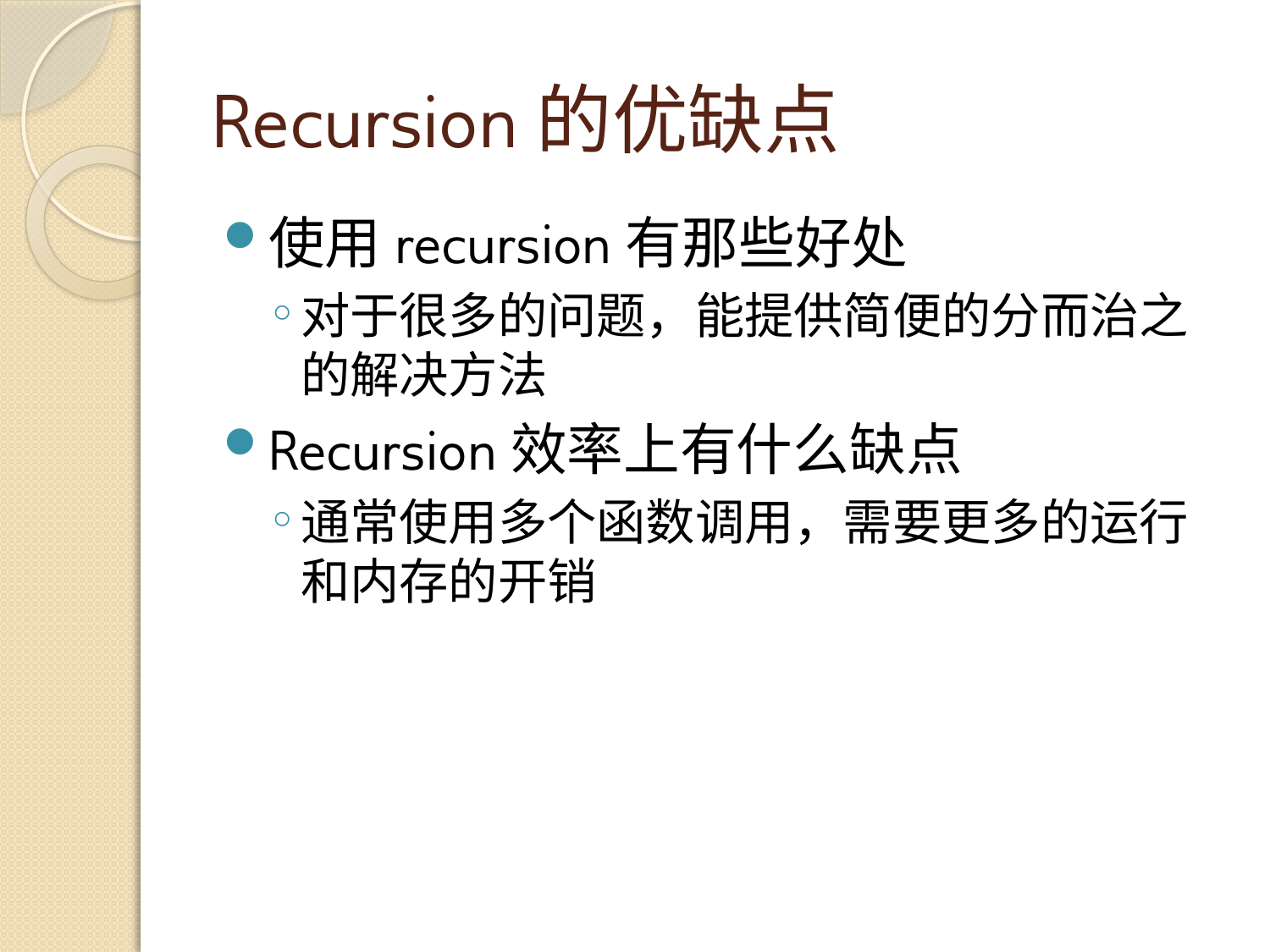

# Recursion的优缺点
使用recursion有那些好处
对于很多的问题，能提供简便的分而治之的解决方法
Recursion效率上有什么缺点
通常使用多个函数调用，需要更多的运行和内存的开销